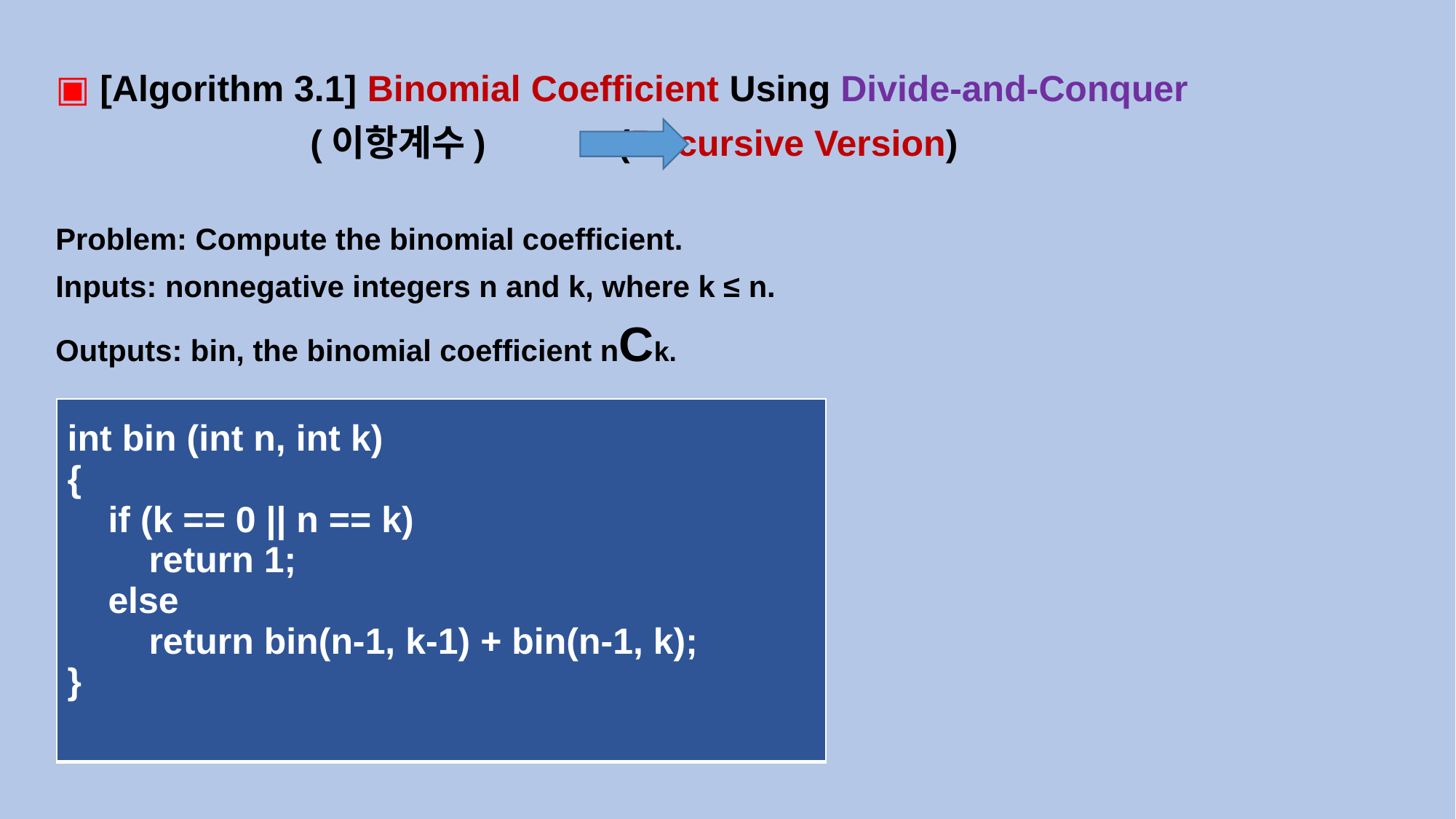

▣ [Algorithm 3.1] Binomial Coefficient Using Divide-and-Conquer
                         (이항계수)             (Recursive Version)

Problem: Compute the binomial coefficient.
Inputs: nonnegative integers n and k, where k ≤ n.
Outputs: bin, the binomial coefficient nCk.

| int bin (int n, int k) { if (k == 0 || n == k) return 1; else return bin(n-1, k-1) + bin(n-1, k); } |
| --- |